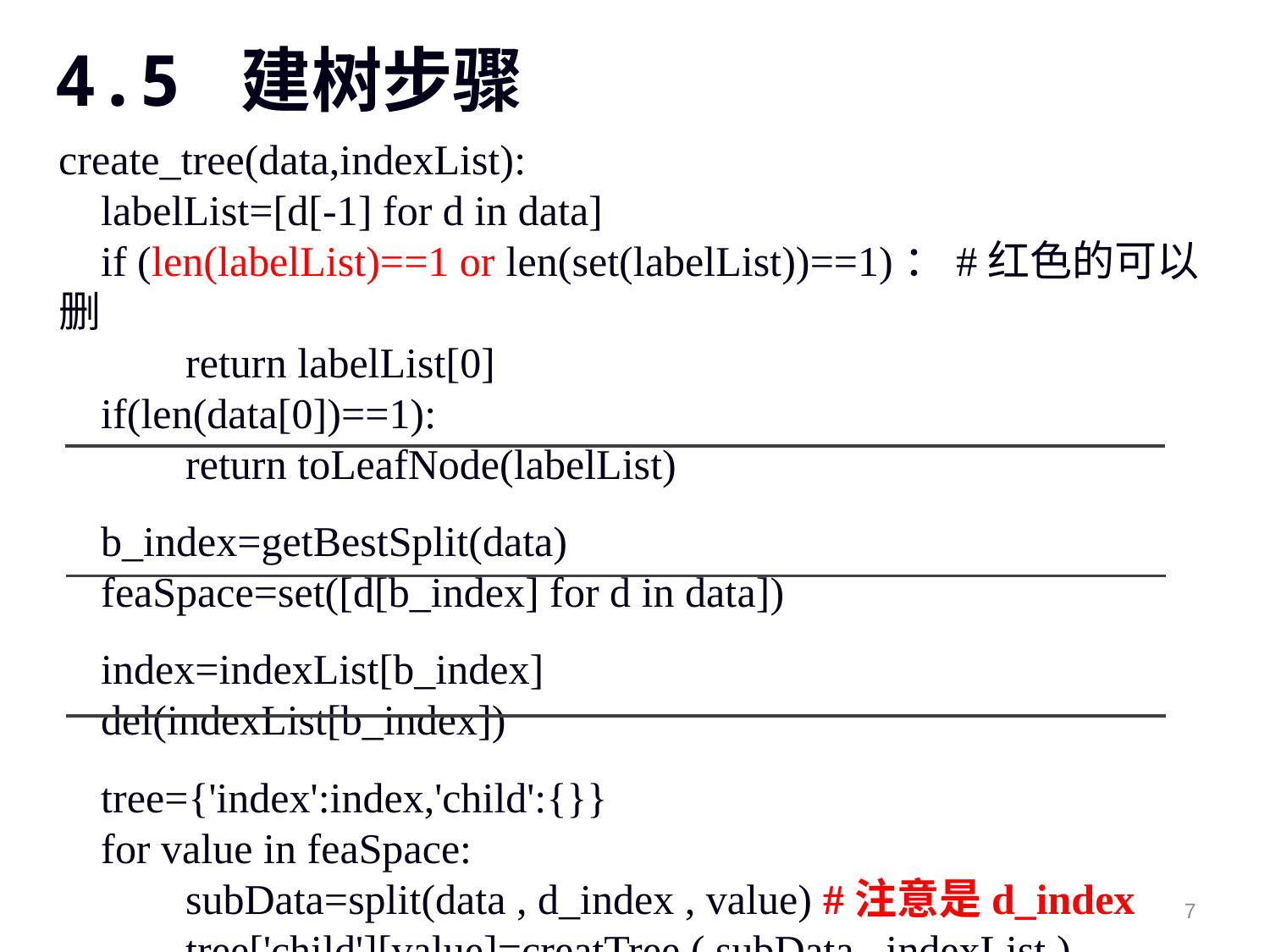

# 4.5 建树步骤
create_tree(data,indexList):
    labelList=[d[-1] for d in data]
    if (len(labelList)==1 or len(set(labelList))==1)：#红色的可以删
	return labelList[0]
    if(len(data[0])==1):
	return toLeafNode(labelList)
    b_index=getBestSplit(data)
    feaSpace=set([d[b_index] for d in data])
    index=indexList[b_index]
    del(indexList[b_index])
    tree={'index':index,'child':{}}
    for value in feaSpace:
	subData=split(data , d_index , value) #注意是d_index
	tree['child'][value]=creatTree ( subData , indexList )